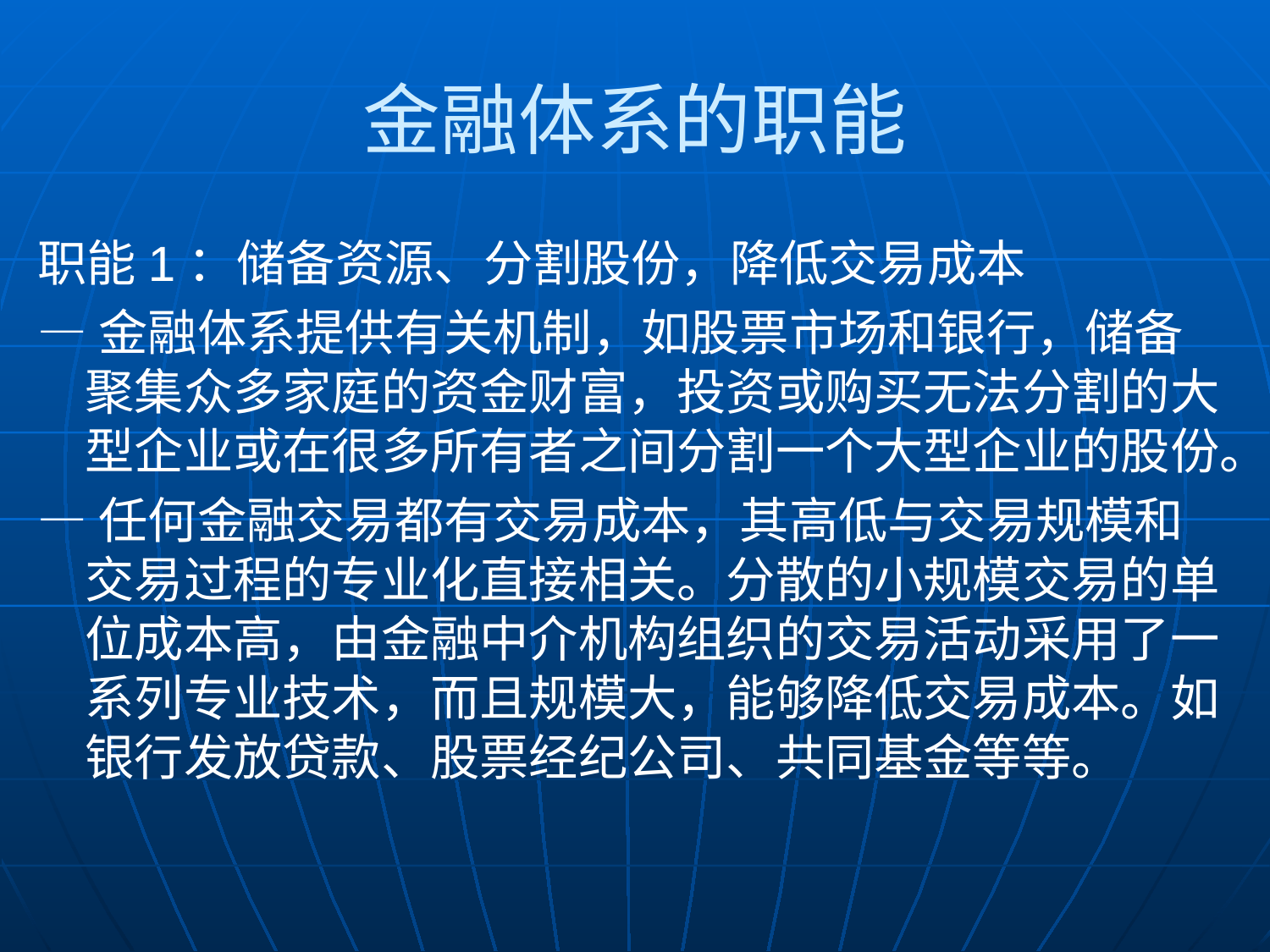

# 金融体系的职能
职能1：储备资源、分割股份，降低交易成本
—金融体系提供有关机制，如股票市场和银行，储备聚集众多家庭的资金财富，投资或购买无法分割的大型企业或在很多所有者之间分割一个大型企业的股份。
—任何金融交易都有交易成本，其高低与交易规模和交易过程的专业化直接相关。分散的小规模交易的单位成本高，由金融中介机构组织的交易活动采用了一系列专业技术，而且规模大，能够降低交易成本。如银行发放贷款、股票经纪公司、共同基金等等。